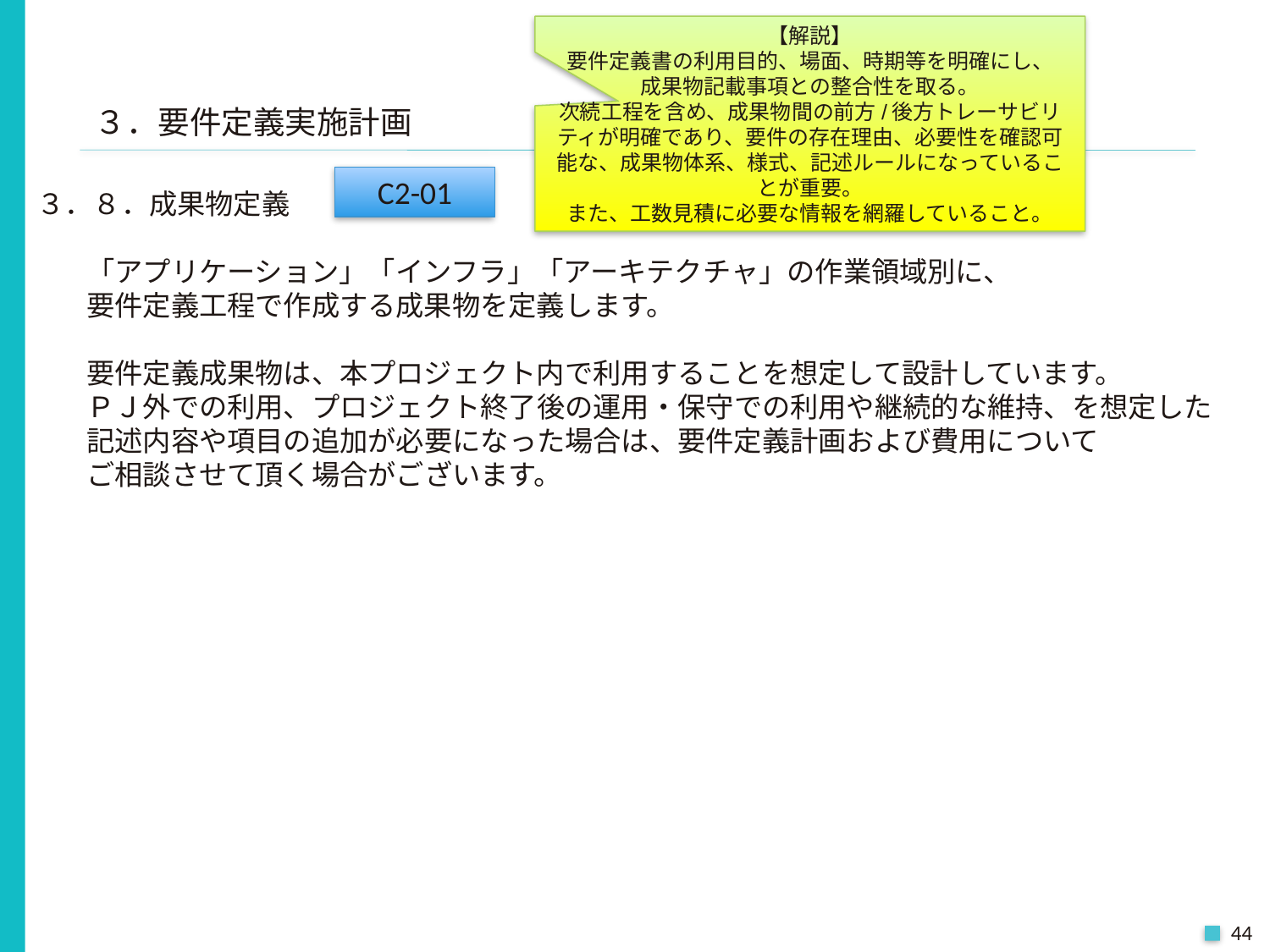

【解説】
要件定義書の利用目的、場面、時期等を明確にし、
成果物記載事項との整合性を取る。
次続工程を含め、成果物間の前方/後方トレーサビリティが明確であり、要件の存在理由、必要性を確認可能な、成果物体系、様式、記述ルールになっていることが重要。
また、工数見積に必要な情報を網羅していること。
３．要件定義実施計画

C2-01
３．８．成果物定義

「アプリケーション」「インフラ」「アーキテクチャ」の作業領域別に、
要件定義工程で作成する成果物を定義します。

要件定義成果物は、本プロジェクト内で利用することを想定して設計しています。
ＰＪ外での利用、プロジェクト終了後の運用・保守での利用や継続的な維持、を想定した
記述内容や項目の追加が必要になった場合は、要件定義計画および費用について
ご相談させて頂く場合がございます。

44